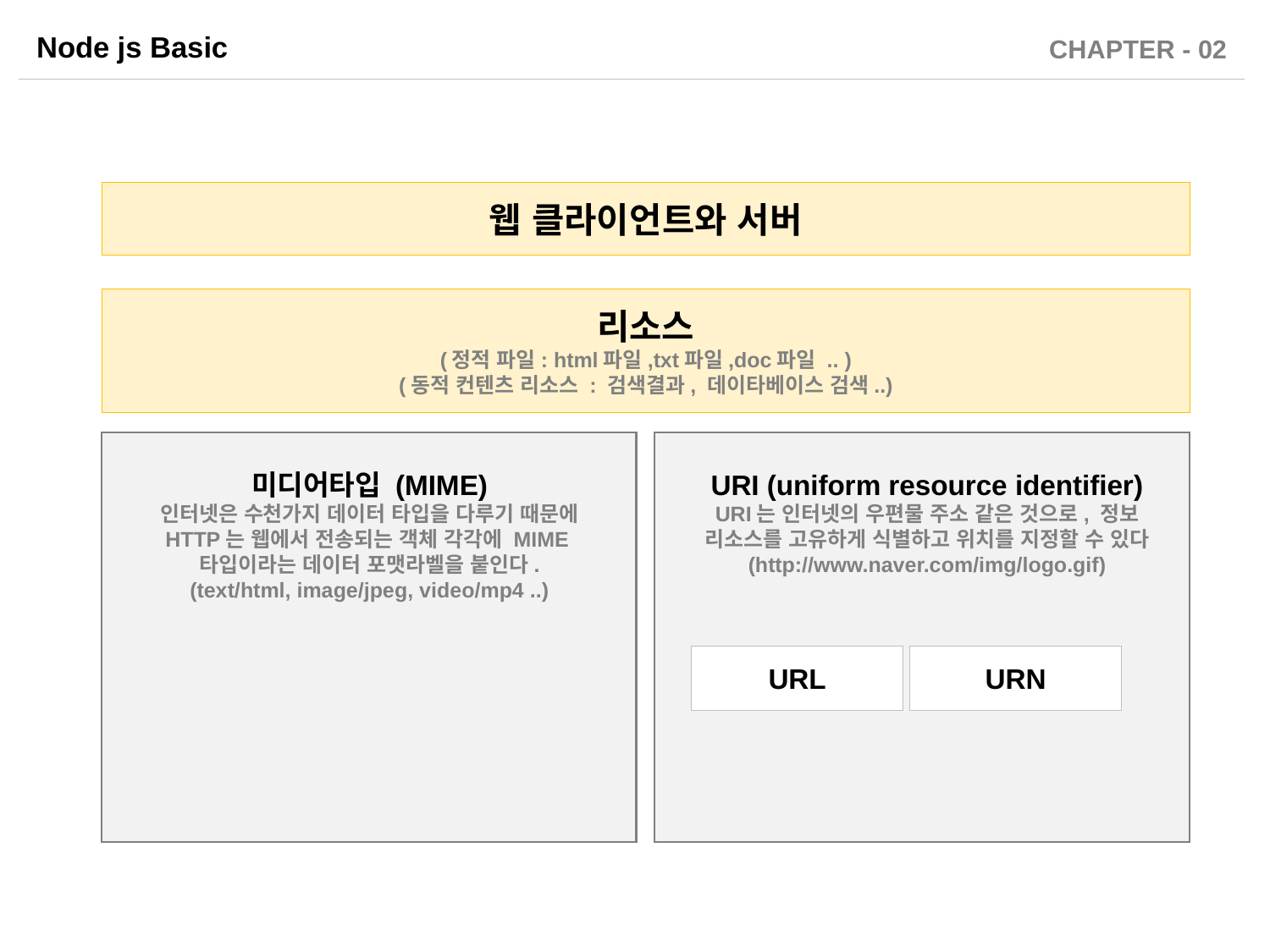

웹 클라이언트와 서버
리소스
(정적 파일: html파일,txt파일,doc파일 .. )
(동적 컨텐츠 리소스 : 검색결과, 데이타베이스 검색..)

미디어타입 (MIME)
인터넷은 수천가지 데이터 타입을 다루기 때문에 HTTP는 웹에서 전송되는 객체 각각에 MIME타입이라는 데이터 포맷라벨을 붙인다.
(text/html, image/jpeg, video/mp4 ..)
URI (uniform resource identifier)
URI는 인터넷의 우편물 주소 같은 것으로, 정보 리소스를 고유하게 식별하고 위치를 지정할 수 있다
(http://www.naver.com/img/logo.gif)
URL
URN